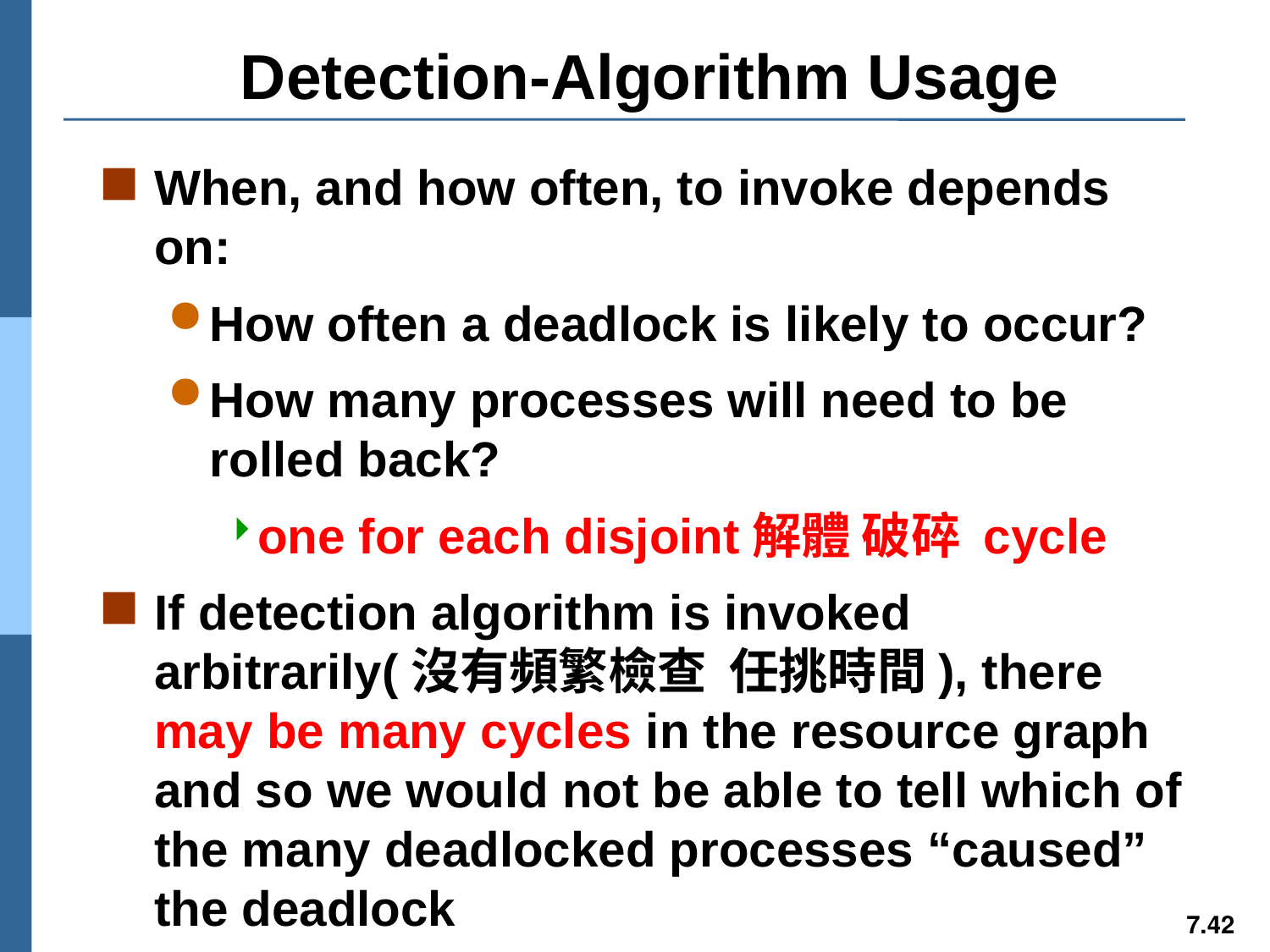

# Detection-Algorithm Usage
When, and how often, to invoke depends on:
How often a deadlock is likely to occur?
How many processes will need to be rolled back?
one for each disjoint解體 破碎 cycle
If detection algorithm is invoked arbitrarily(沒有頻繁檢查  任挑時間), there may be many cycles in the resource graph and so we would not be able to tell which of the many deadlocked processes “caused” the deadlock